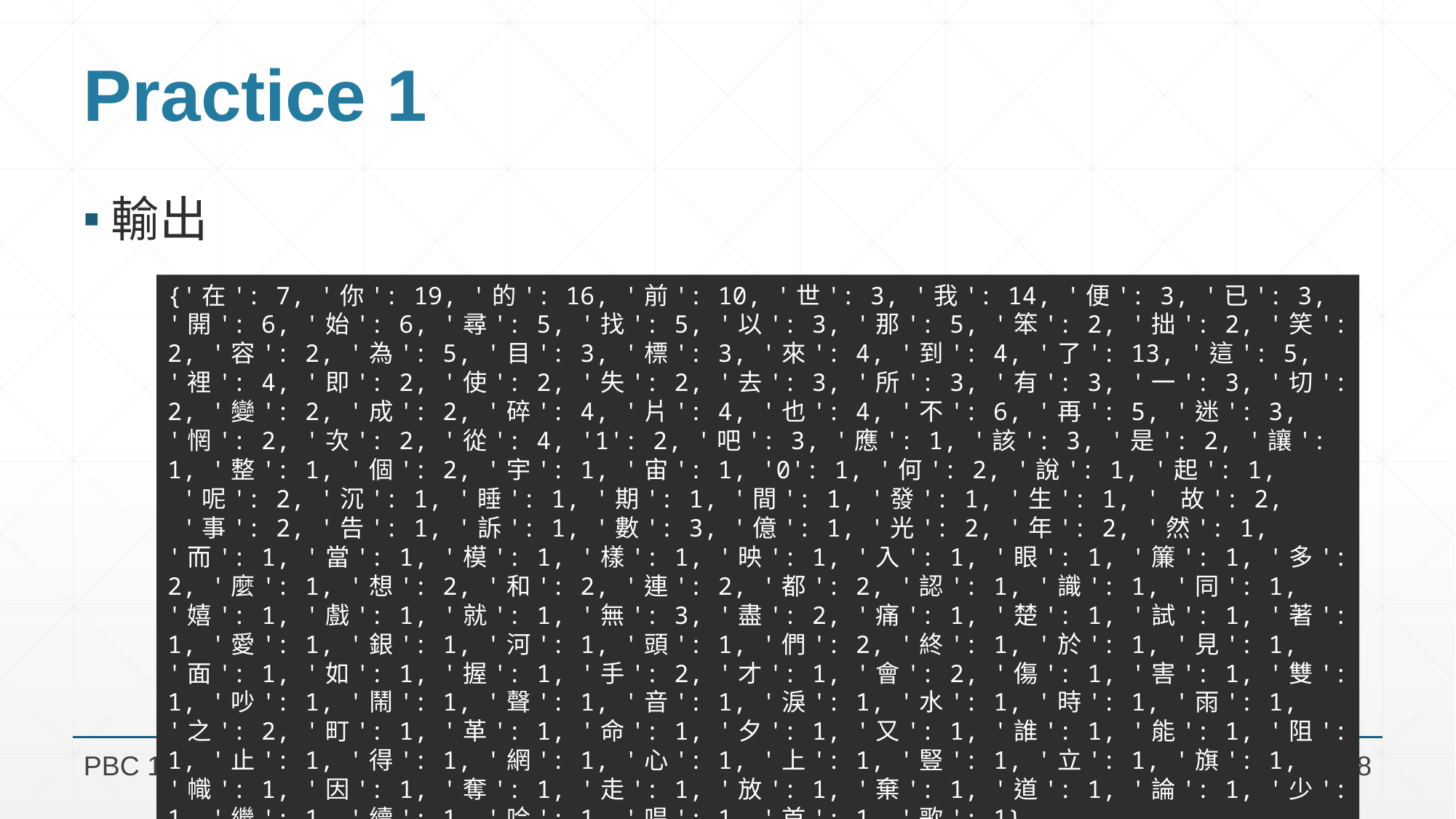

# Practice 1
輸出

{'在': 7, '你': 19, '的': 16, '前': 10, '世': 3, '我': 14, '便': 3, '已': 3, '開': 6, '始': 6, '尋': 5, '找': 5, '以': 3, '那': 5, '笨': 2, '拙': 2, '笑': 2, '容': 2, '為': 5, '目': 3, '標': 3, '來': 4, '到': 4, '了': 13, '這': 5, '裡': 4, '即': 2, '使': 2, '失': 2, '去': 3, '所': 3, '有': 3, '一': 3, '切': 2, '變': 2, '成': 2, '碎': 4, '片': 4, '也': 4, '不': 6, '再': 5, '迷': 3, '惘': 2, '次': 2, '從': 4, '1': 2, '吧': 3, '應': 1, '該': 3, '是': 2, '讓': 1, '整': 1, '個': 2, '宇': 1, '宙': 1, '0': 1, '何': 2, '說': 1, '起': 1, '呢': 2, '沉': 1, '睡': 1, '期': 1, '間': 1, '發': 1, '生': 1, ' 故': 2, '事': 2, '告': 1, '訴': 1, '數': 3, '億': 1, '光': 2, '年': 2, '然': 1, '而': 1, '當': 1, '模': 1, '樣': 1, '映': 1, '入': 1, '眼': 1, '簾': 1, '多': 2, '麼': 1, '想': 2, '和': 2, '連': 2, '都': 2, '認': 1, '識': 1, '同': 1, '嬉': 1, '戲': 1, '就': 1, '無': 3, '盡': 2, '痛': 1, '楚': 1, '試': 1, '著': 1, '愛': 1, '銀': 1, '河': 1, '頭': 1, '們': 2, '終': 1, '於': 1, '見': 1, '面': 1, '如': 1, '握': 1, '手': 2, '才': 1, '會': 2, '傷': 1, '害': 1, '雙': 1, '吵': 1, '鬧': 1, '聲': 1, '音': 1, '淚': 1, '水': 1, '時': 1, '雨': 1, '之': 2, '町': 1, '革': 1, '命': 1, '夕': 1, '又': 1, '誰': 1, '能': 1, '阻': 1, '止': 1, '得': 1, '網': 1, '心': 1, '上': 1, '豎': 1, '立': 1, '旗': 1, '幟': 1, '因': 1, '奪': 1, '走': 1, '放': 1, '棄': 1, '道': 1, '論': 1, '少': 1, '繼': 1, '續': 1, '吟': 1, '唱': 1, '首': 1, '歌': 1}
PBC 107-2 TA Lab 8
18